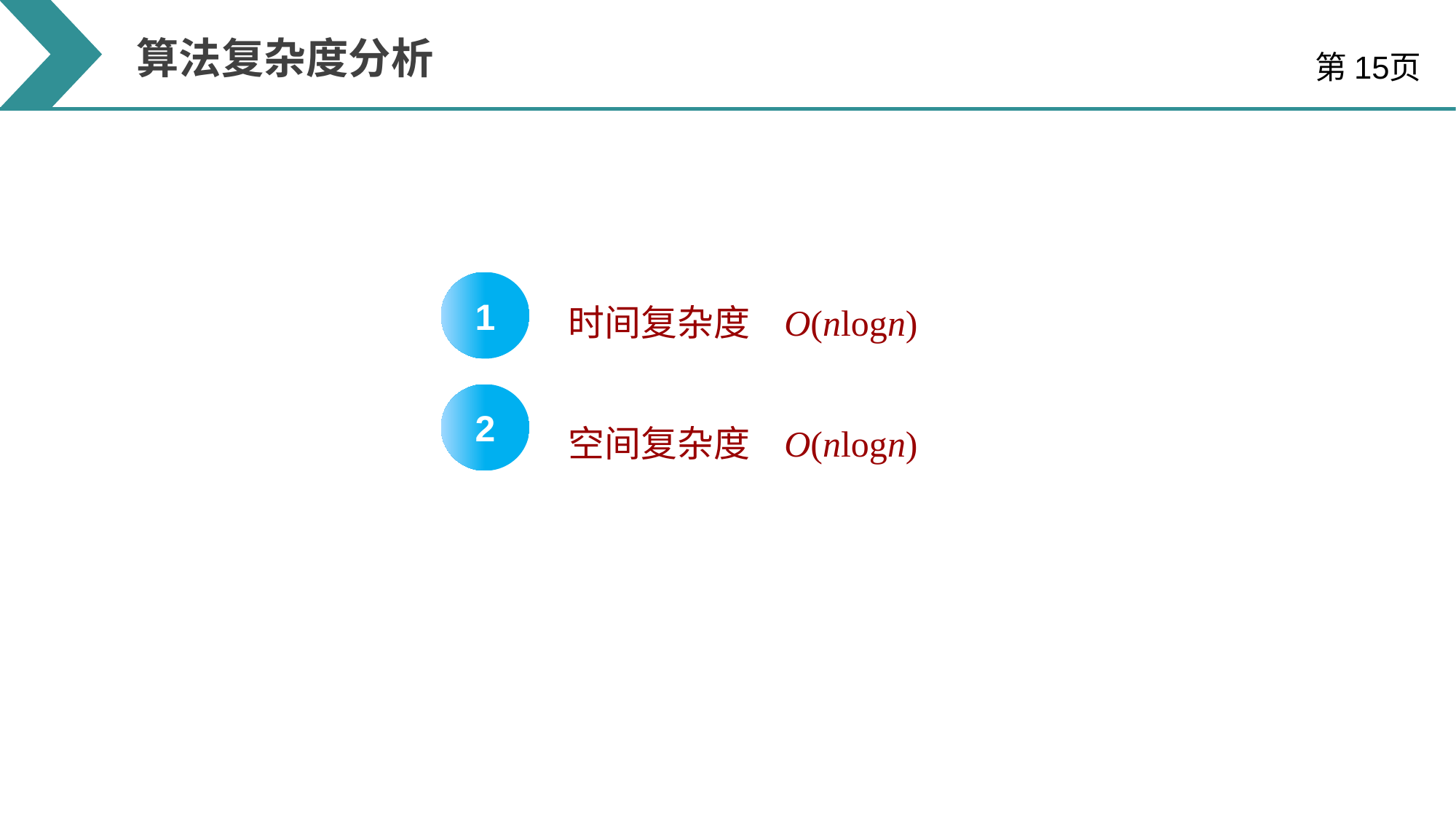

算法复杂度分析
第15页
1
时间复杂度
O(nlogn)
2
O(nlogn)
空间复杂度